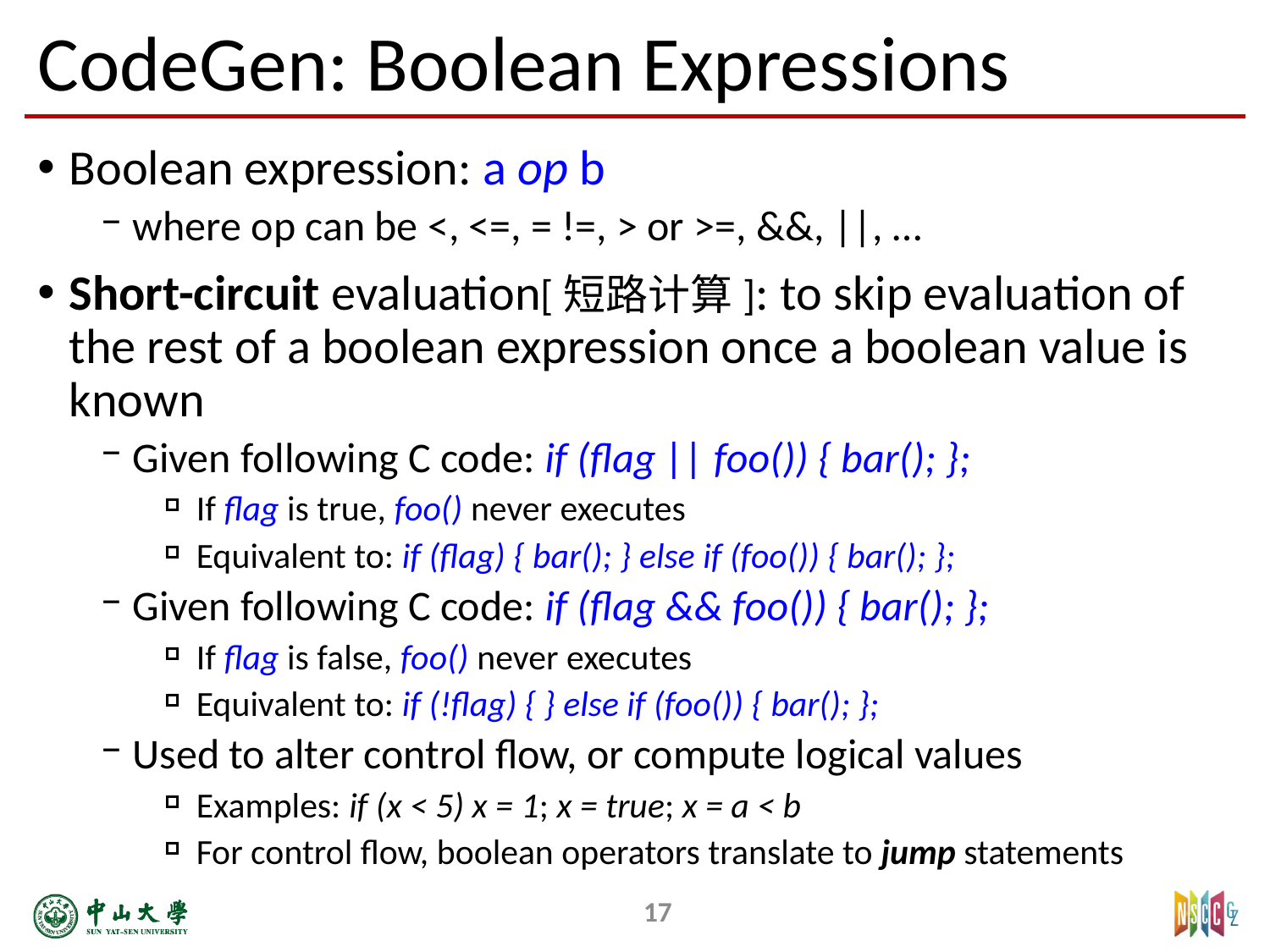

# CodeGen: Boolean Expressions
Boolean expression: a op b
where op can be <, <=, = !=, > or >=, &&, ||, …
Short-circuit evaluation[短路计算]: to skip evaluation of the rest of a boolean expression once a boolean value is known
Given following C code: if (flag || foo()) { bar(); };
If flag is true, foo() never executes
Equivalent to: if (flag) { bar(); } else if (foo()) { bar(); };
Given following C code: if (flag && foo()) { bar(); };
If flag is false, foo() never executes
Equivalent to: if (!flag) { } else if (foo()) { bar(); };
Used to alter control flow, or compute logical values
Examples: if (x < 5) x = 1; x = true; x = a < b
For control flow, boolean operators translate to jump statements
17